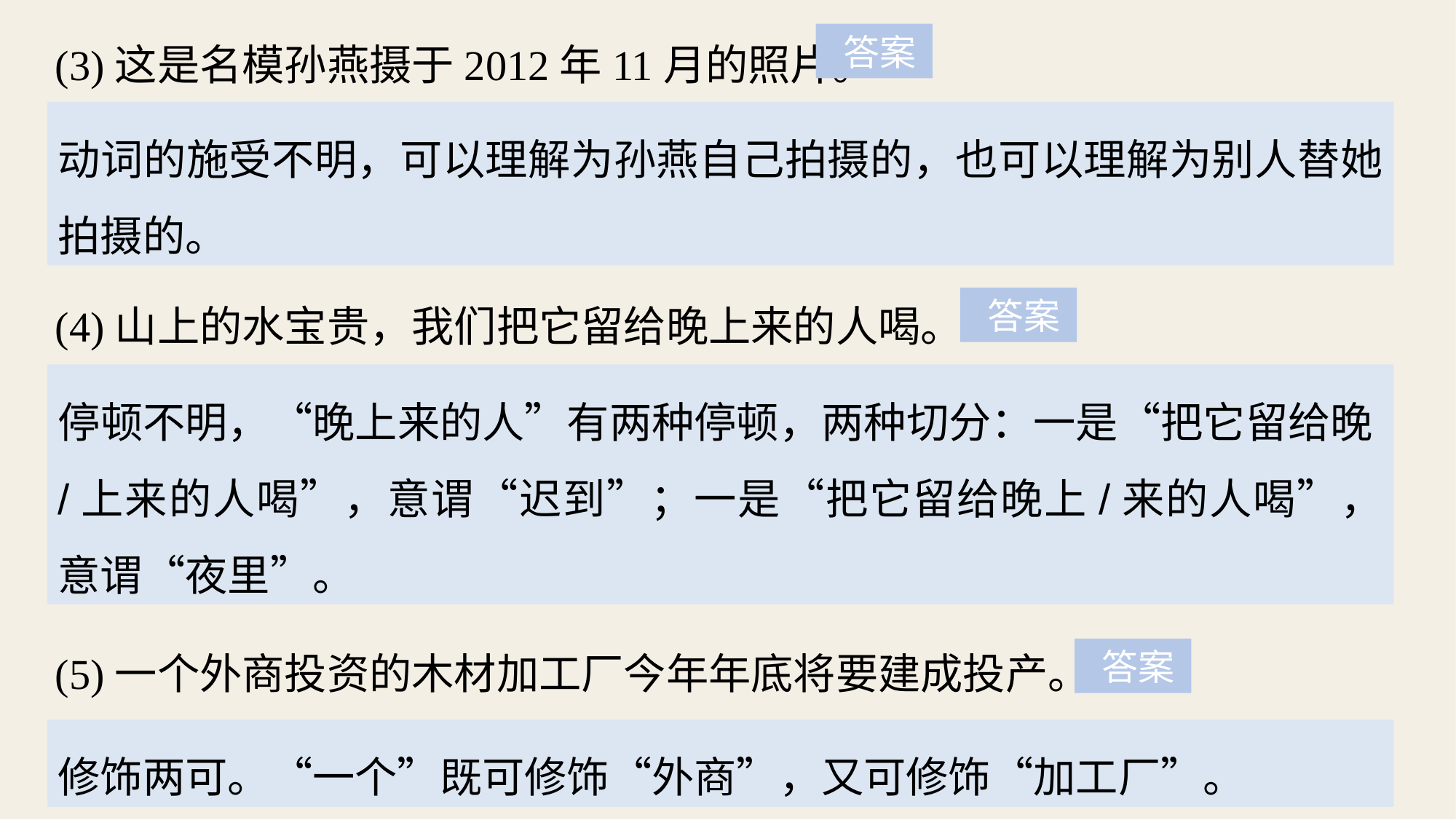

(3)这是名模孙燕摄于2012年11月的照片。
 答案
动词的施受不明，可以理解为孙燕自己拍摄的，也可以理解为别人替她拍摄的。
(4)山上的水宝贵，我们把它留给晚上来的人喝。
 答案
停顿不明，“晚上来的人”有两种停顿，两种切分：一是“把它留给晚/上来的人喝”，意谓“迟到”；一是“把它留给晚上/来的人喝”，意谓“夜里”。
(5)一个外商投资的木材加工厂今年年底将要建成投产。
 答案
修饰两可。“一个”既可修饰“外商”，又可修饰“加工厂”。